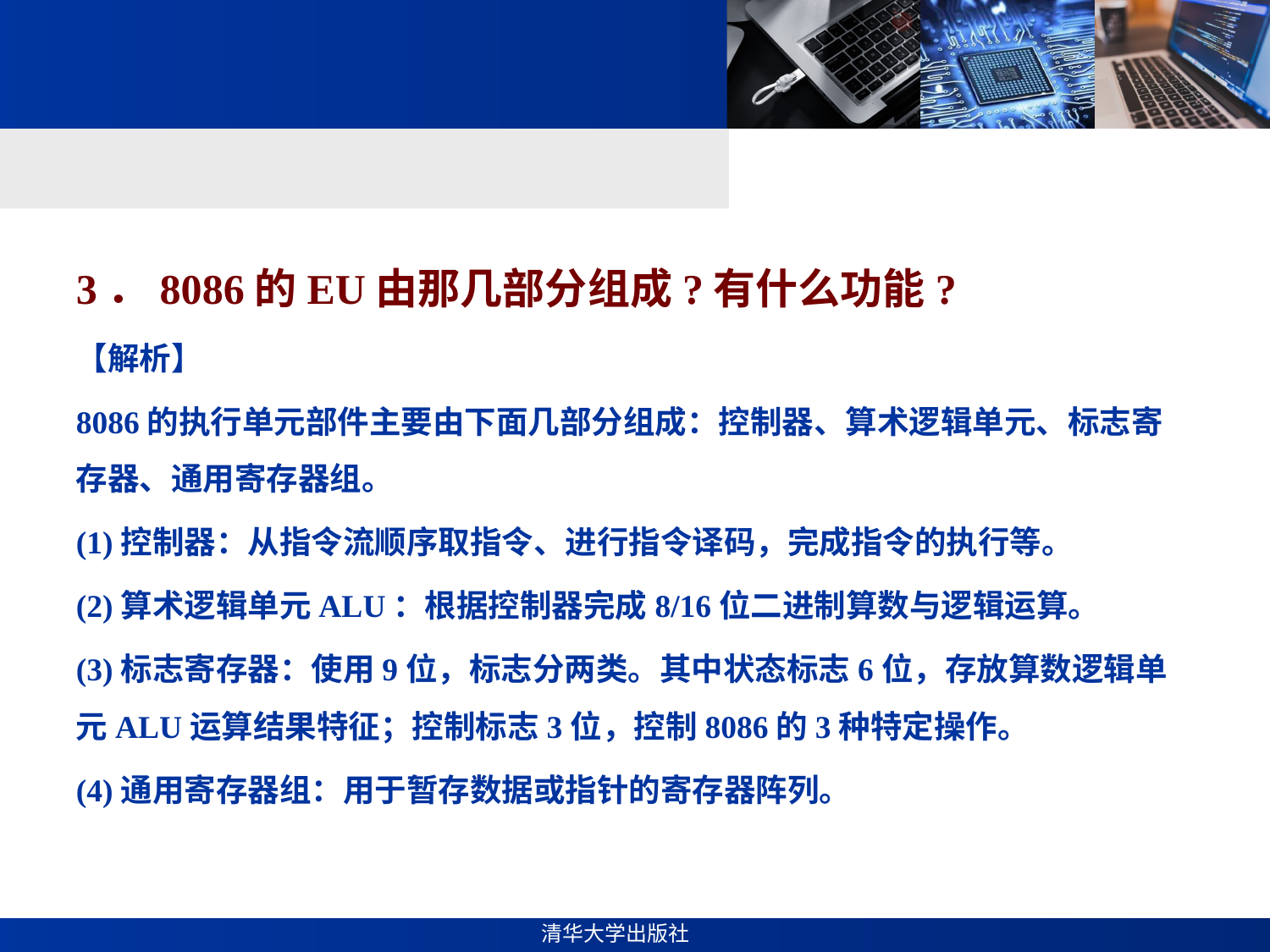

#

3．8086的EU由那几部分组成?有什么功能?
【解析】
8086的执行单元部件主要由下面几部分组成：控制器、算术逻辑单元、标志寄存器、通用寄存器组。
(1)控制器：从指令流顺序取指令、进行指令译码，完成指令的执行等。
(2)算术逻辑单元ALU：根据控制器完成8/16位二进制算数与逻辑运算。
(3)标志寄存器：使用9位，标志分两类。其中状态标志6位，存放算数逻辑单元ALU运算结果特征；控制标志3位，控制8086的3种特定操作。
(4)通用寄存器组：用于暂存数据或指针的寄存器阵列。